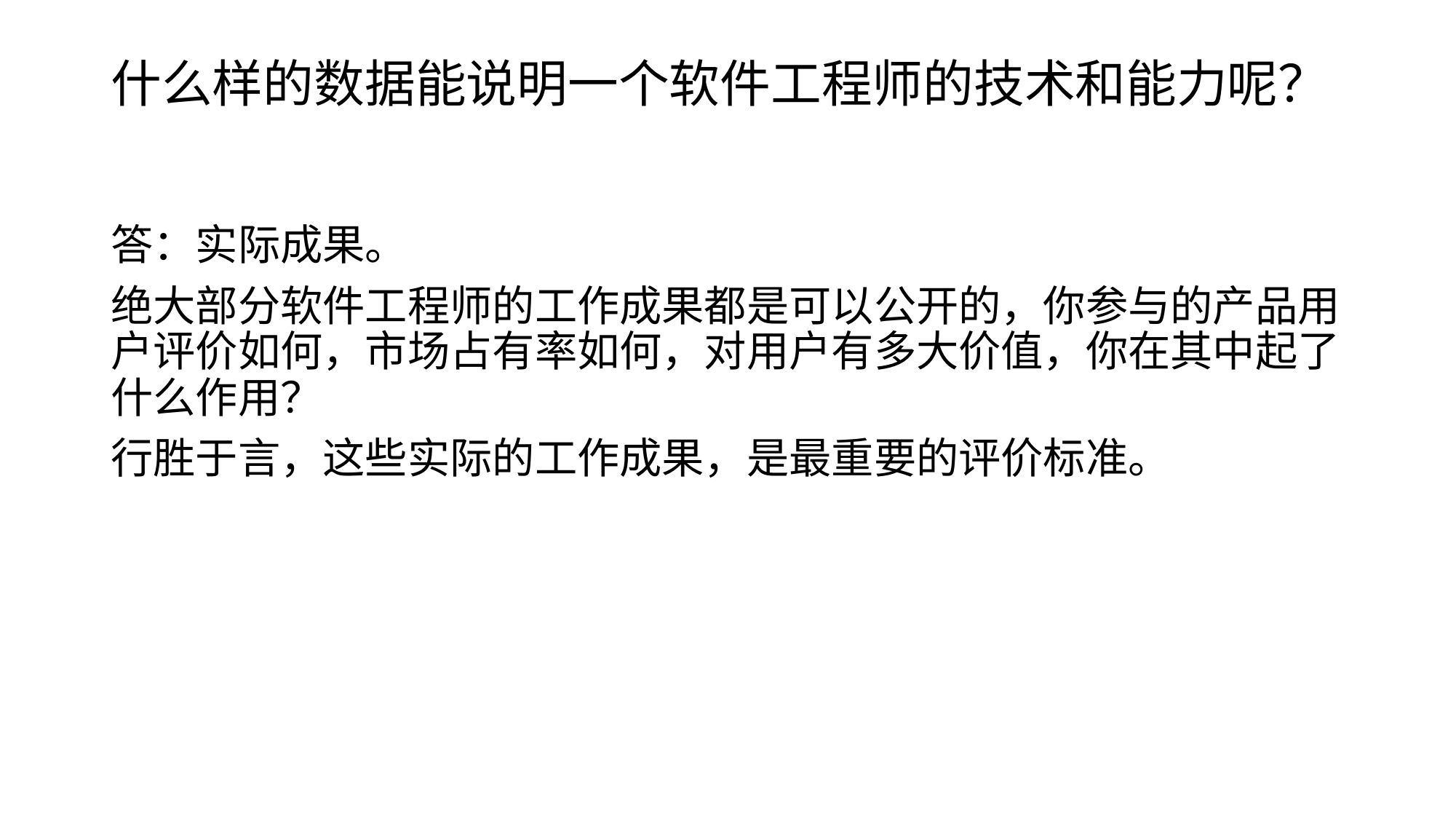

# 什么样的数据能说明一个软件工程师的技术和能力呢？
答：实际成果。
绝大部分软件工程师的工作成果都是可以公开的，你参与的产品用户评价如何，市场占有率如何，对用户有多大价值，你在其中起了什么作用？
行胜于言，这些实际的工作成果，是最重要的评价标准。